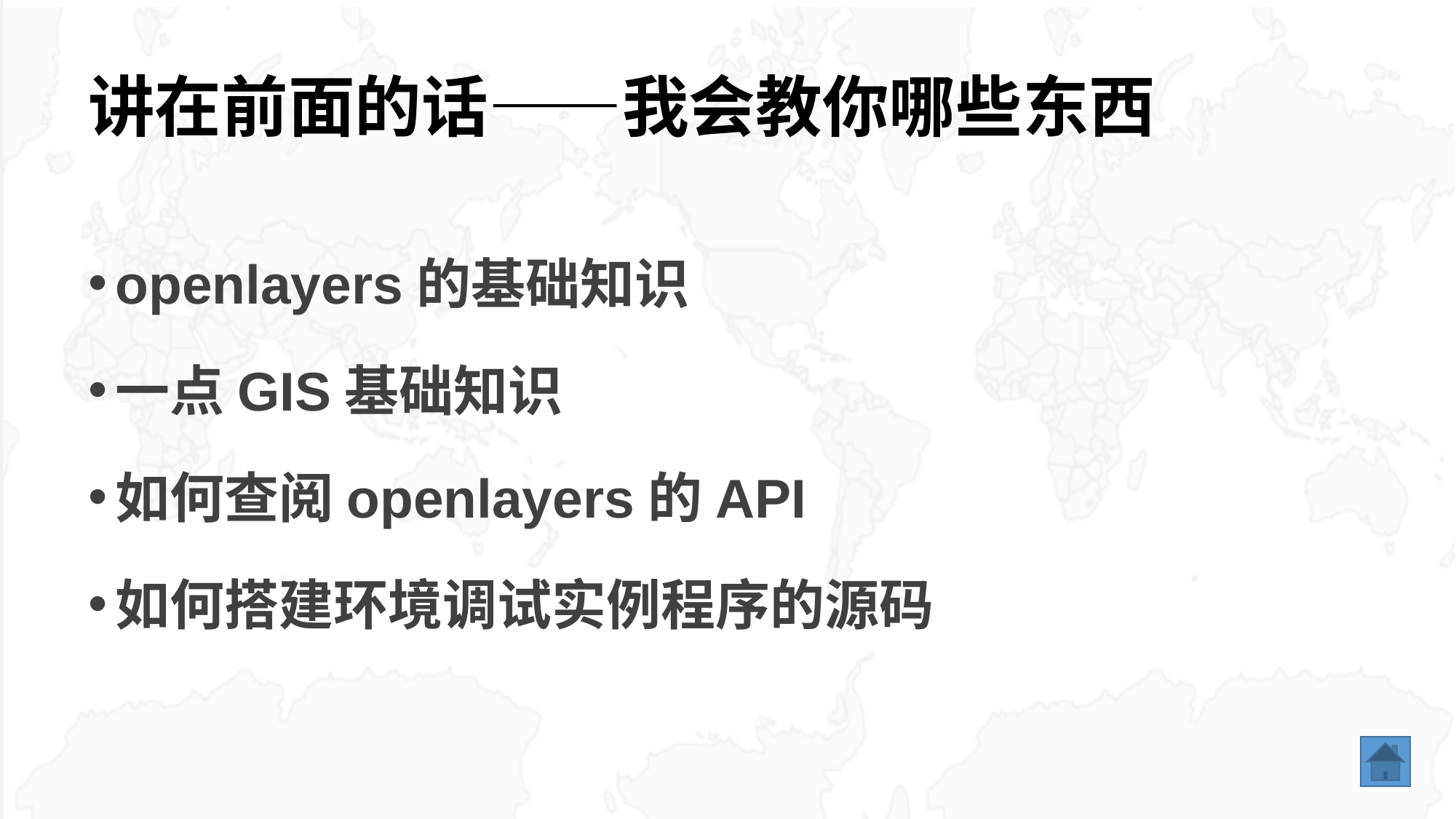

# 讲在前面的话——我会教你哪些东西
openlayers的基础知识
一点GIS基础知识
如何查阅openlayers的API
如何搭建环境调试实例程序的源码